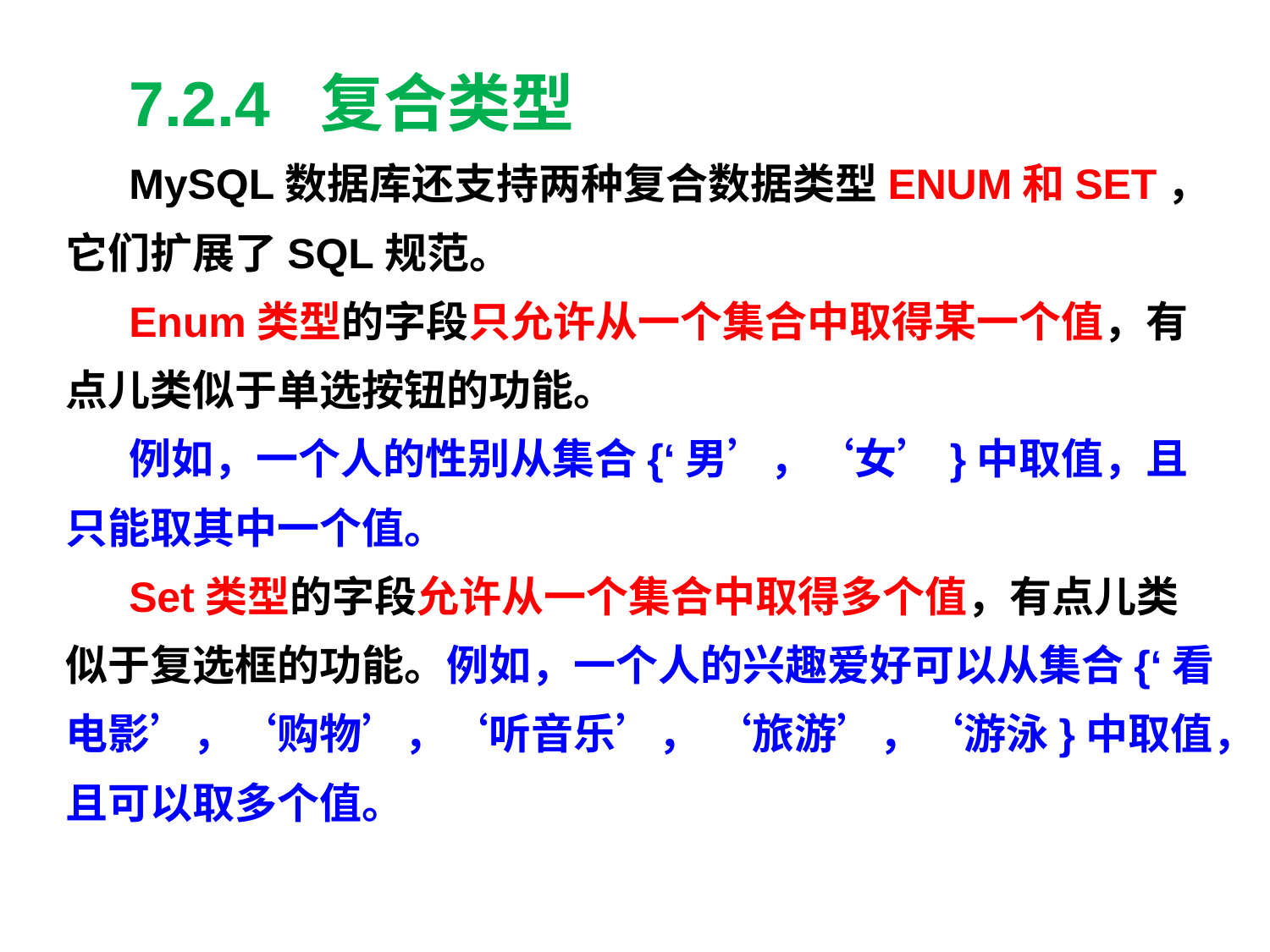

7.2.4  复合类型
MySQL数据库还支持两种复合数据类型ENUM和SET，它们扩展了SQL规范。
Enum类型的字段只允许从一个集合中取得某一个值，有点儿类似于单选按钮的功能。
例如，一个人的性别从集合{‘男’，‘女’}中取值，且只能取其中一个值。
Set类型的字段允许从一个集合中取得多个值，有点儿类似于复选框的功能。例如，一个人的兴趣爱好可以从集合{‘看电影’，‘购物’，‘听音乐’， ‘旅游’，‘游泳}中取值，且可以取多个值。